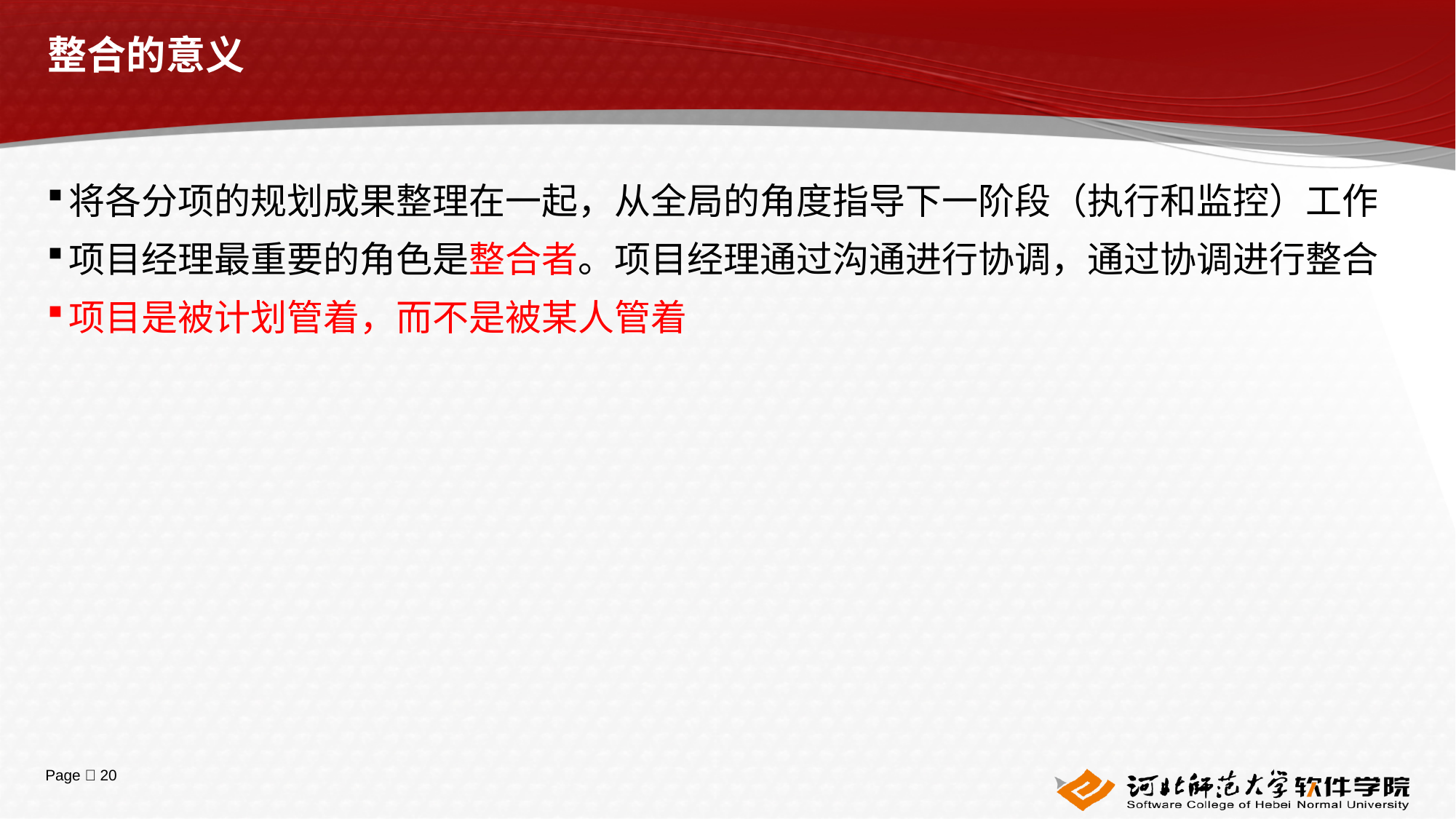

# 整合的意义
将各分项的规划成果整理在一起，从全局的角度指导下一阶段（执行和监控）工作
项目经理最重要的角色是整合者。项目经理通过沟通进行协调，通过协调进行整合
项目是被计划管着，而不是被某人管着